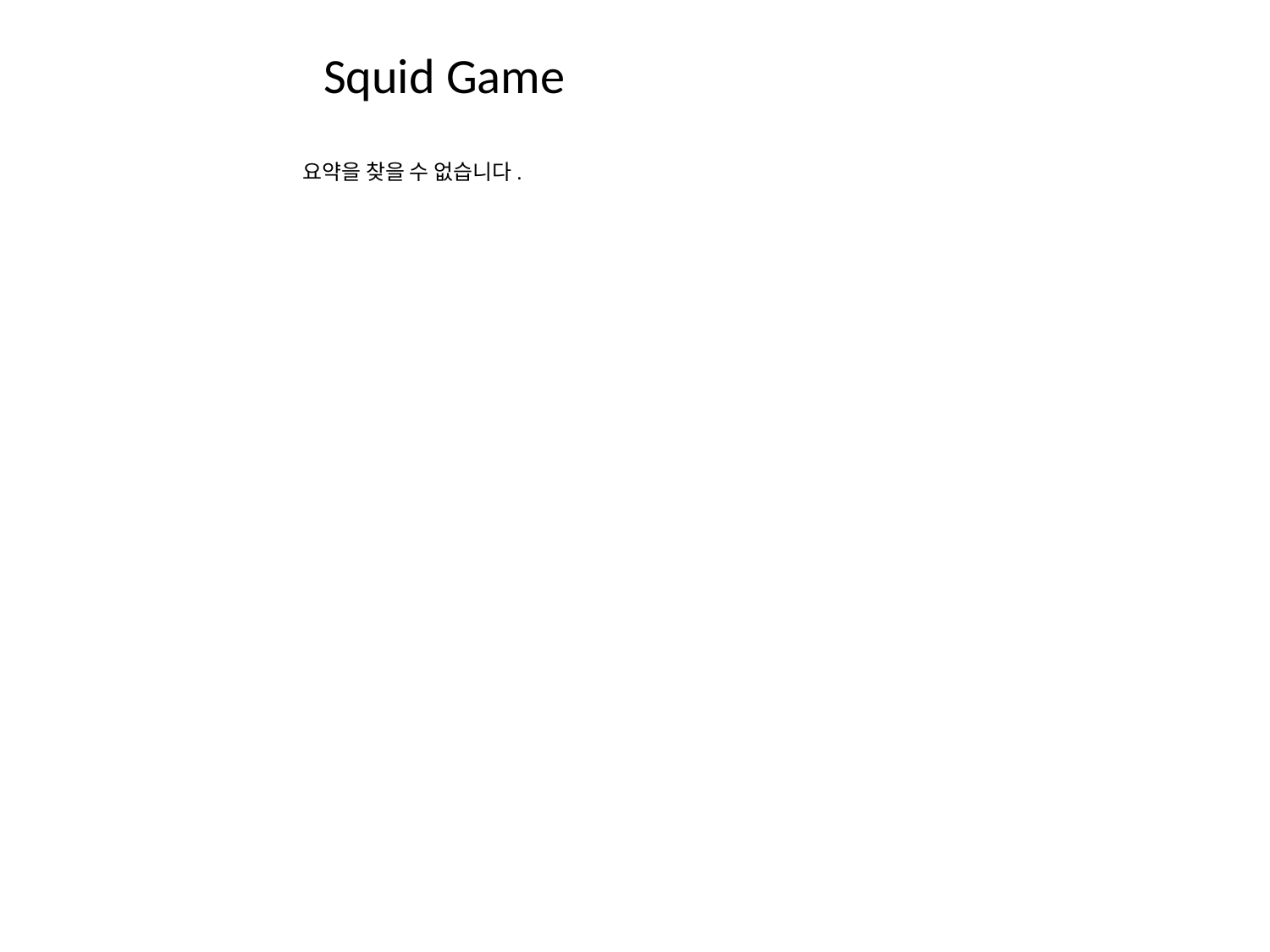

Squid Game
#
요약을 찾을 수 없습니다.